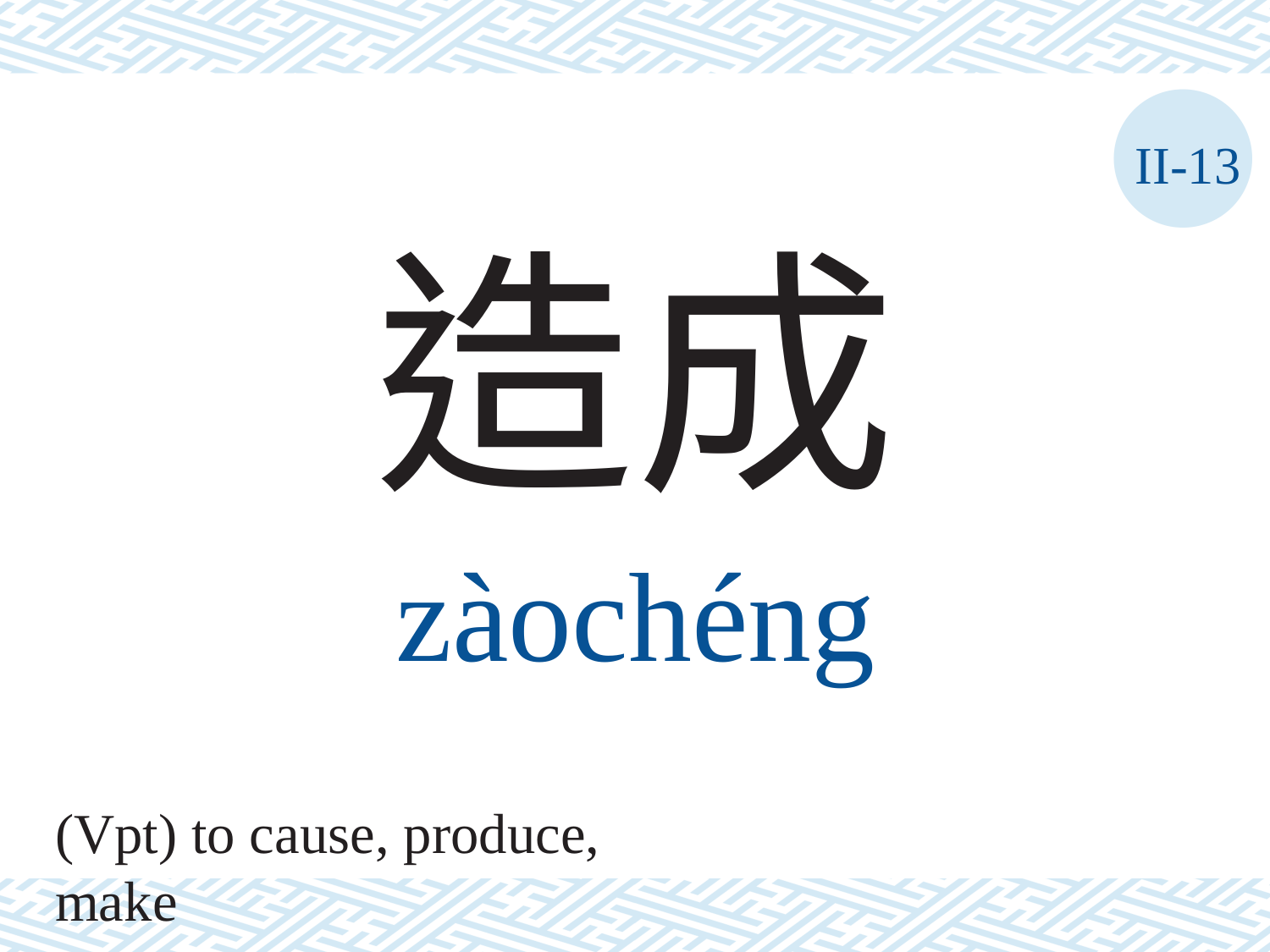

II-13
造成
zàochéng
(Vpt) to cause, produce, make